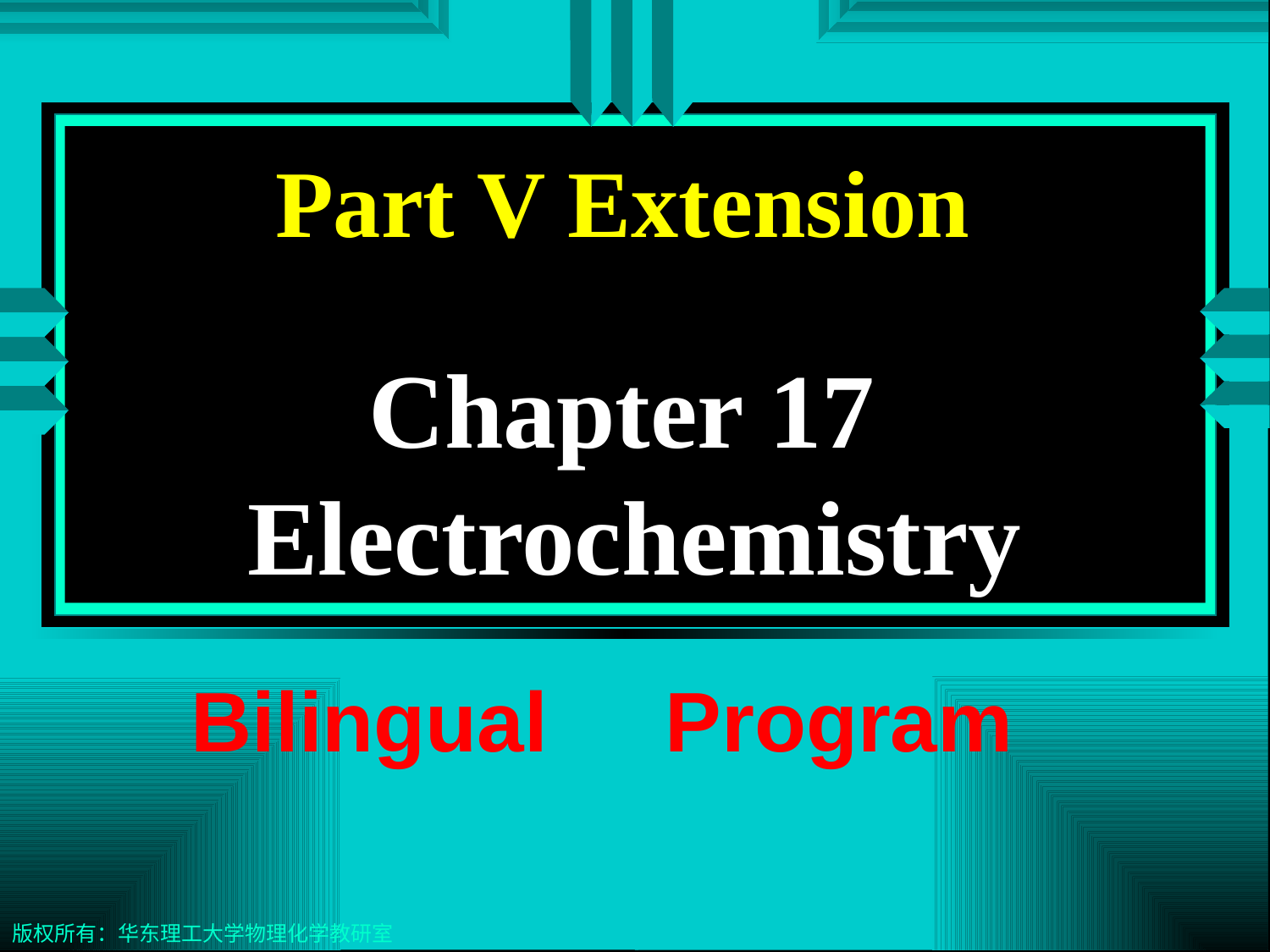

Part V Extension

Chapter 17
Electrochemistry
Bilingual     Program
版权所有：华东理工大学物理化学教研室